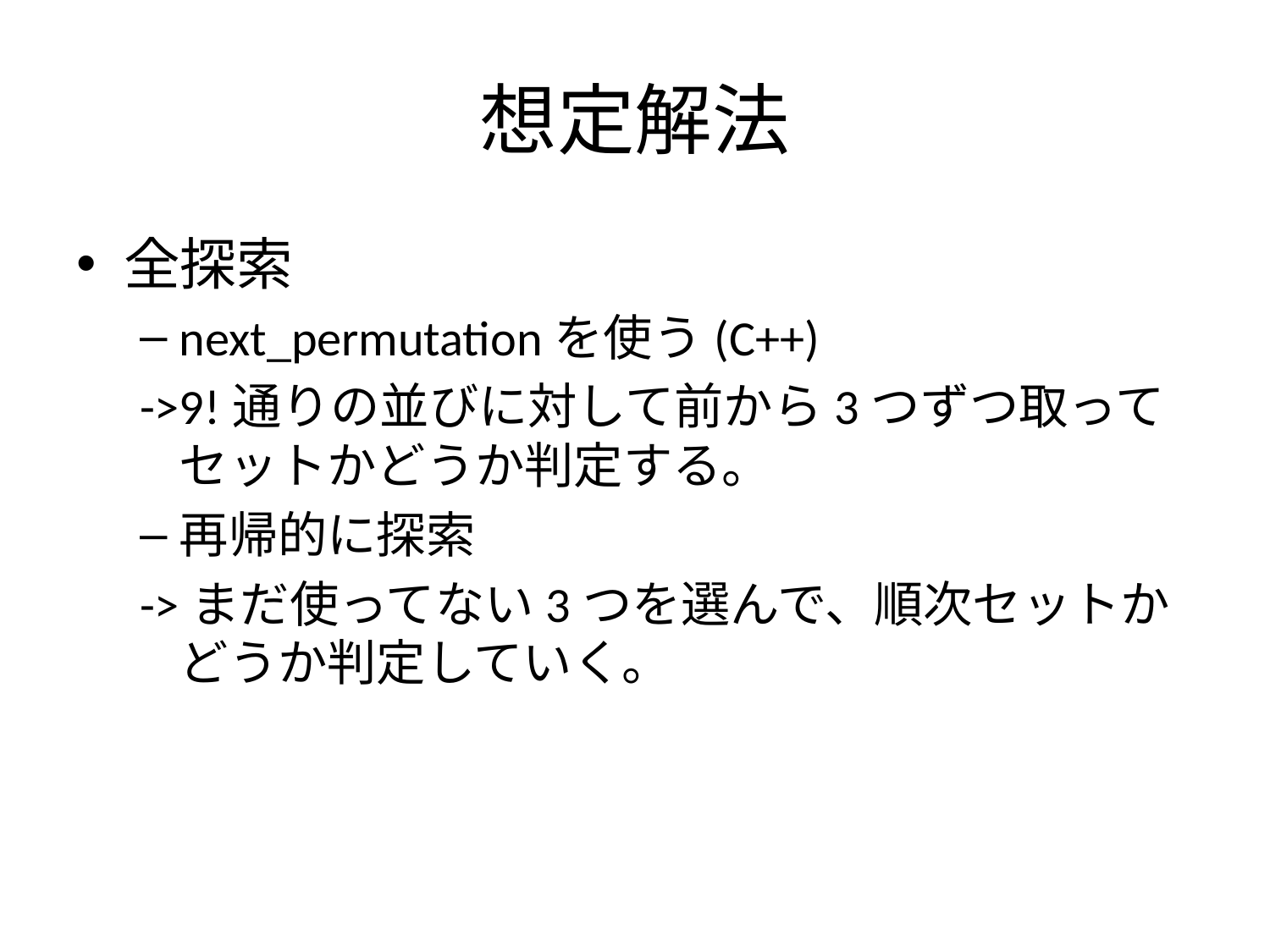

# 想定解法
全探索
next_permutationを使う(C++)
->9!通りの並びに対して前から3つずつ取ってセットかどうか判定する。
再帰的に探索
->まだ使ってない3つを選んで、順次セットかどうか判定していく。